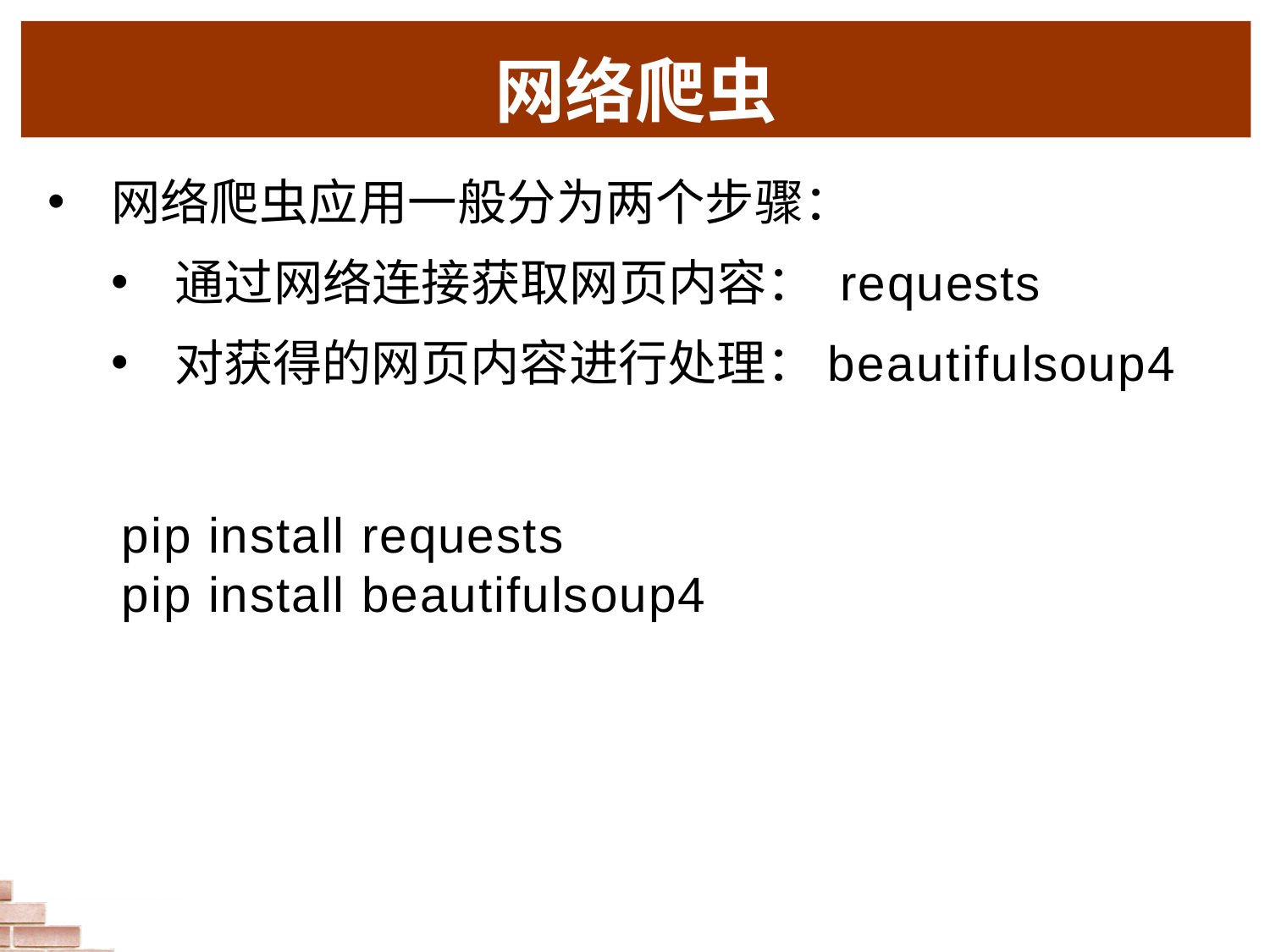

# 网络爬虫
网络爬虫应用一般分为两个步骤：
通过网络连接获取网页内容： requests
对获得的网页内容进行处理：beautifulsoup4

pip install requests
pip install beautifulsoup4